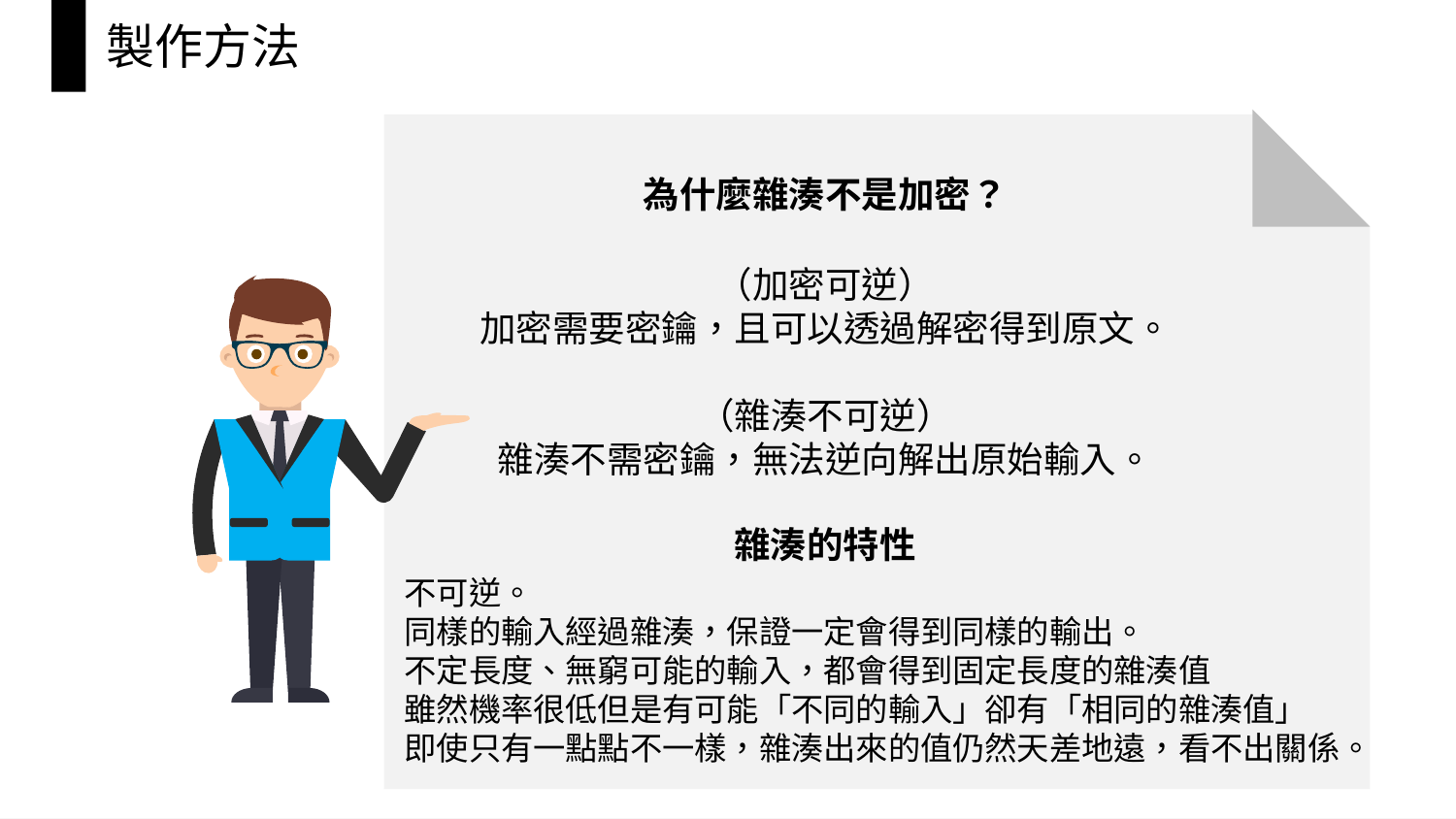

製作方法

為什麼雜湊不是加密？
（加密可逆）
加密需要密鑰，且可以透過解密得到原文。

（雜湊不可逆）
雜湊不需密鑰，無法逆向解出原始輸入。

雜湊的特性
不可逆。
同樣的輸入經過雜湊，保證一定會得到同樣的輸出。
不定長度、無窮可能的輸入，都會得到固定長度的雜湊值
雖然機率很低但是有可能「不同的輸入」卻有「相同的雜湊值」
即使只有一點點不一樣，雜湊出來的值仍然天差地遠，看不出關係。